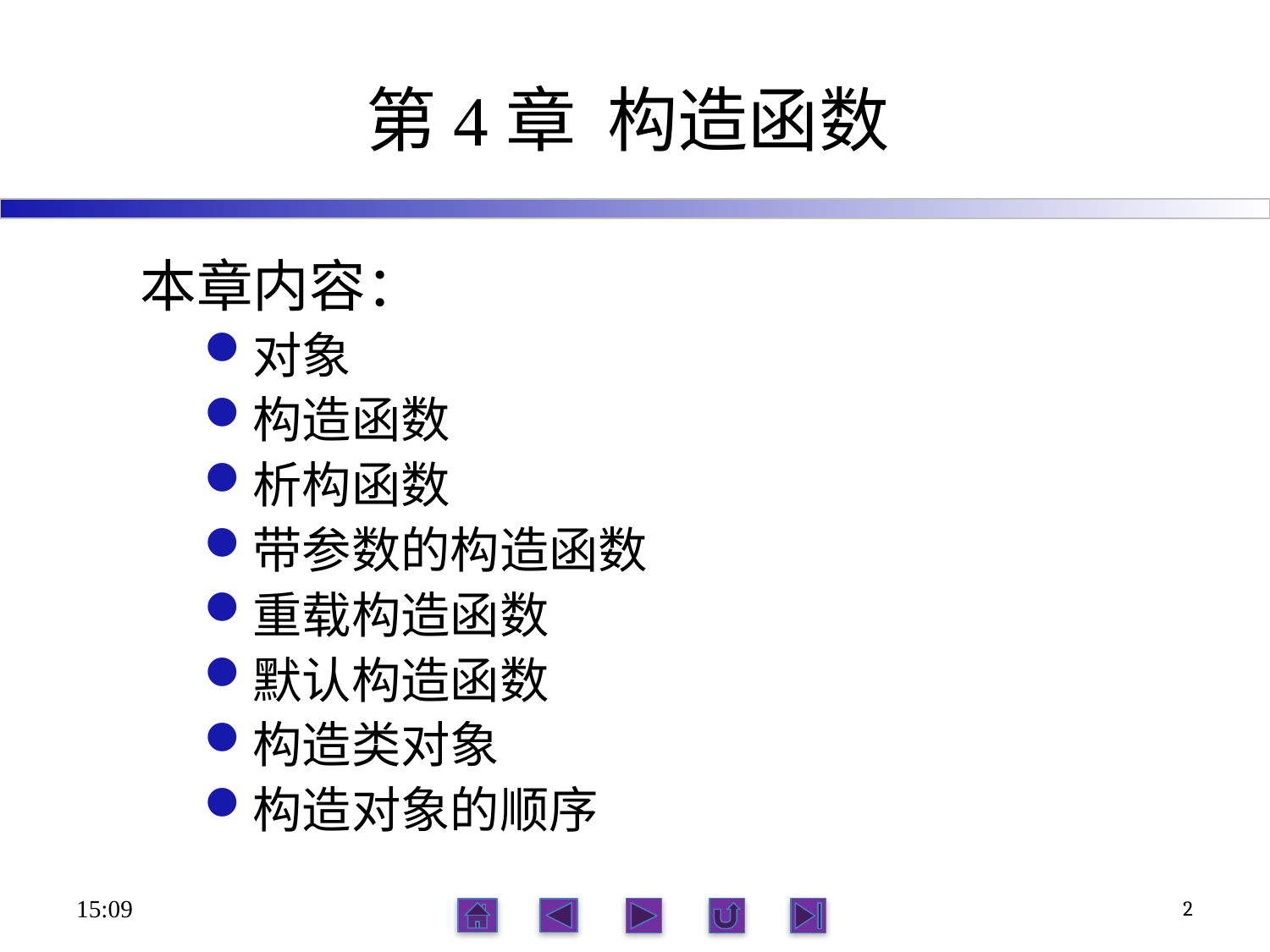

# 第4章  构造函数
本章内容：
对象
构造函数
析构函数
带参数的构造函数
重载构造函数
默认构造函数
构造类对象
构造对象的顺序
15:09
2